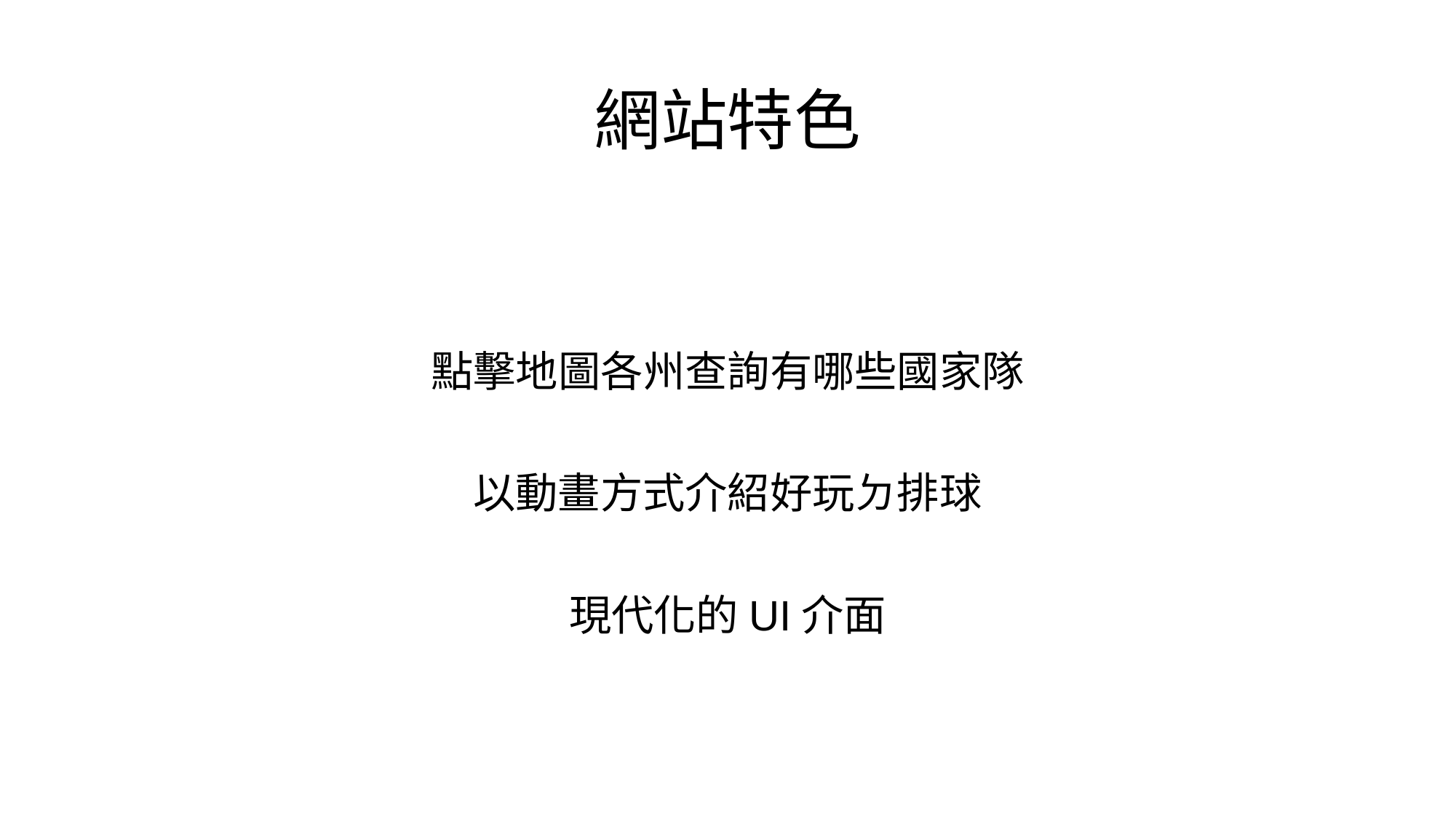

# 網站特色

點擊地圖各州查詢有哪些國家隊

以動畫方式介紹好玩ㄉ排球

現代化的UI介面